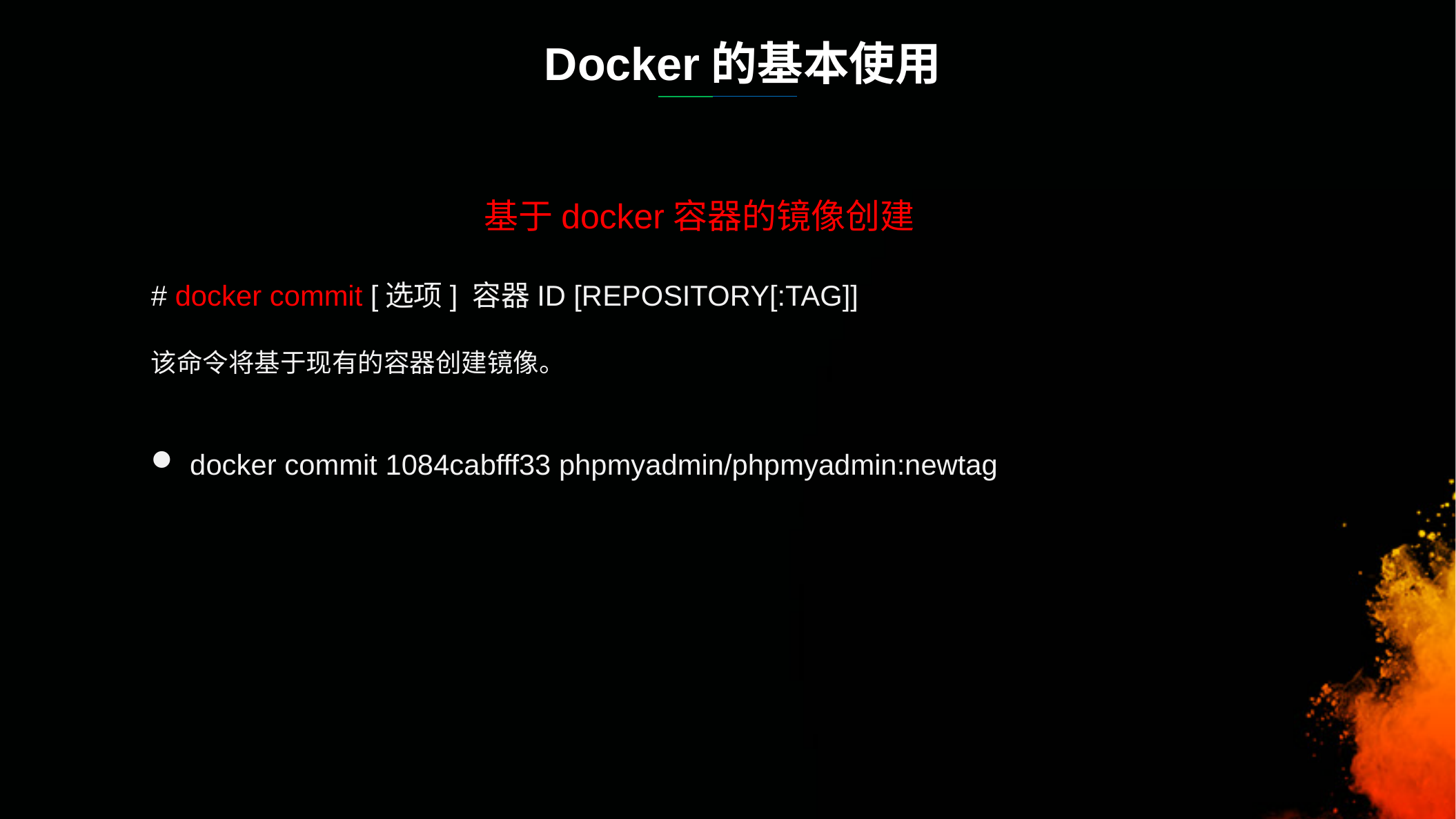

Docker的基本使用
基于docker容器的镜像创建

# docker commit [选项] 容器ID [REPOSITORY[:TAG]]

该命令将基于现有的容器创建镜像。

docker commit 1084cabfff33 phpmyadmin/phpmyadmin:newtag